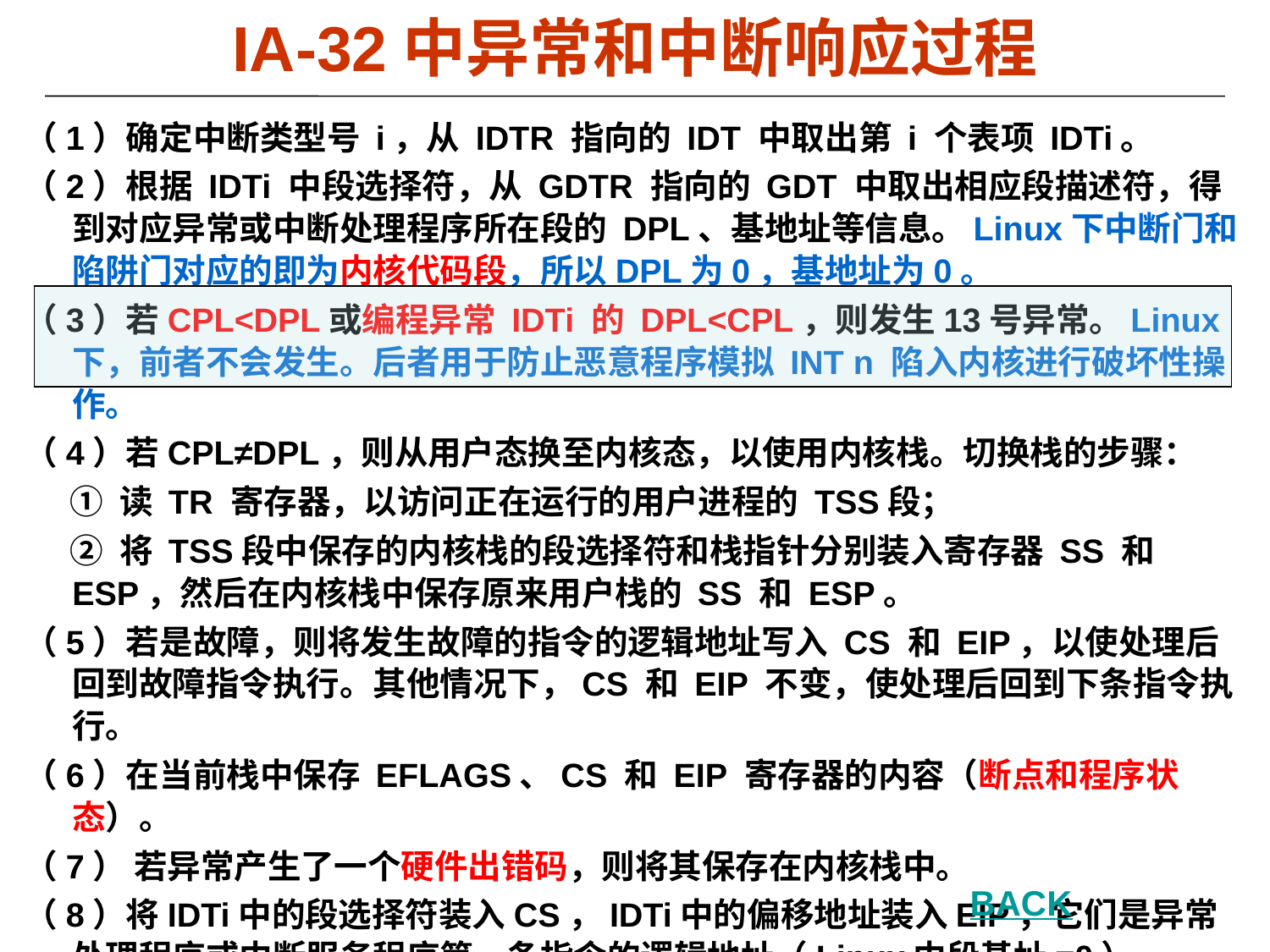

# IA-32中异常和中断响应过程
（1）确定中断类型号 i，从 IDTR 指向的 IDT 中取出第 i 个表项 IDTi。
（2）根据 IDTi 中段选择符，从 GDTR 指向的 GDT 中取出相应段描述符，得到对应异常或中断处理程序所在段的 DPL、基地址等信息。Linux下中断门和陷阱门对应的即为内核代码段，所以DPL为0，基地址为0。
（3）若CPL<DPL或编程异常 IDTi 的 DPL<CPL，则发生13号异常。Linux下，前者不会发生。后者用于防止恶意程序模拟 INT n 陷入内核进行破坏性操作。
（4）若CPL≠DPL，则从用户态换至内核态，以使用内核栈。切换栈的步骤：
      ① 读 TR 寄存器，以访问正在运行的用户进程的 TSS段；
      ② 将 TSS段中保存的内核栈的段选择符和栈指针分别装入寄存器 SS 和 ESP，然后在内核栈中保存原来用户栈的 SS 和 ESP。
（5）若是故障，则将发生故障的指令的逻辑地址写入 CS 和 EIP，以使处理后回到故障指令执行。其他情况下，CS 和 EIP 不变，使处理后回到下条指令执行。
（6）在当前栈中保存 EFLAGS、CS 和 EIP 寄存器的内容（断点和程序状态）。
（7） 若异常产生了一个硬件出错码，则将其保存在内核栈中。
（8）将IDTi中的段选择符装入CS，IDTi中的偏移地址装入EIP，它们是异常处理程序或中断服务程序第一条指令的逻辑地址（Linux中段基址=0）。

BACK